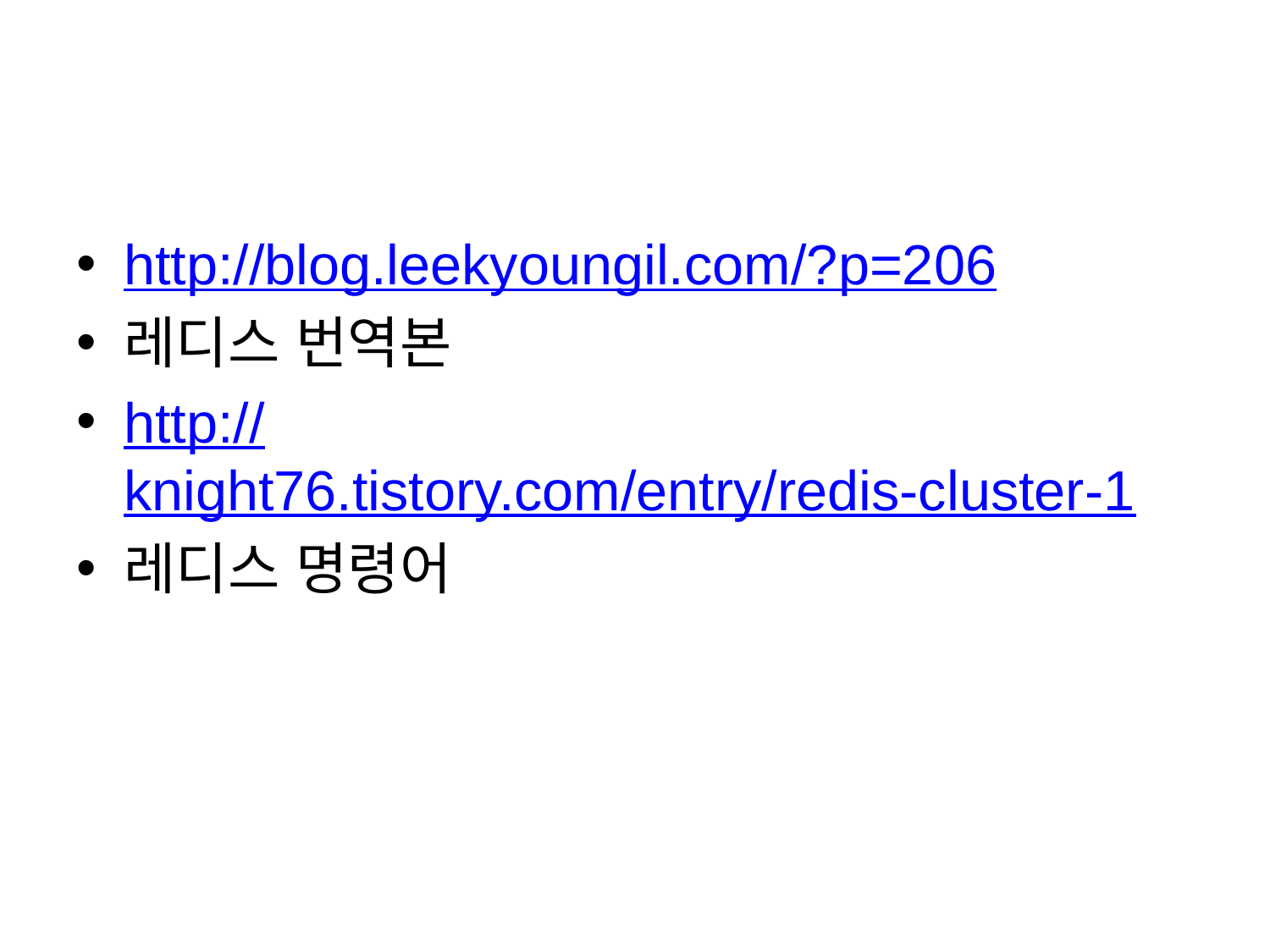

#
http://blog.leekyoungil.com/?p=206
레디스 번역본
http://knight76.tistory.com/entry/redis-cluster-1
레디스 명령어